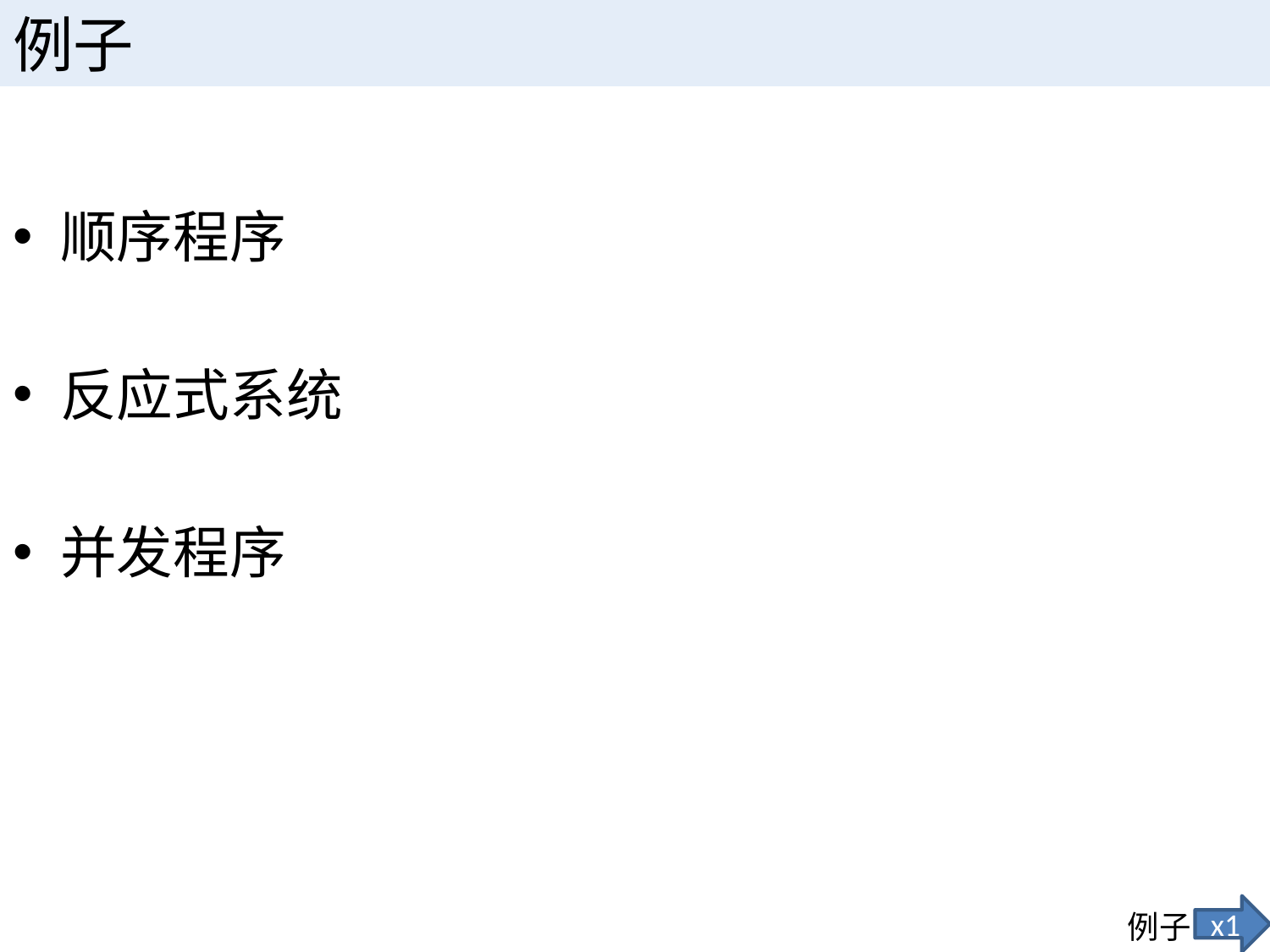

# 例子

顺序程序

反应式系统

并发程序
x1
例子